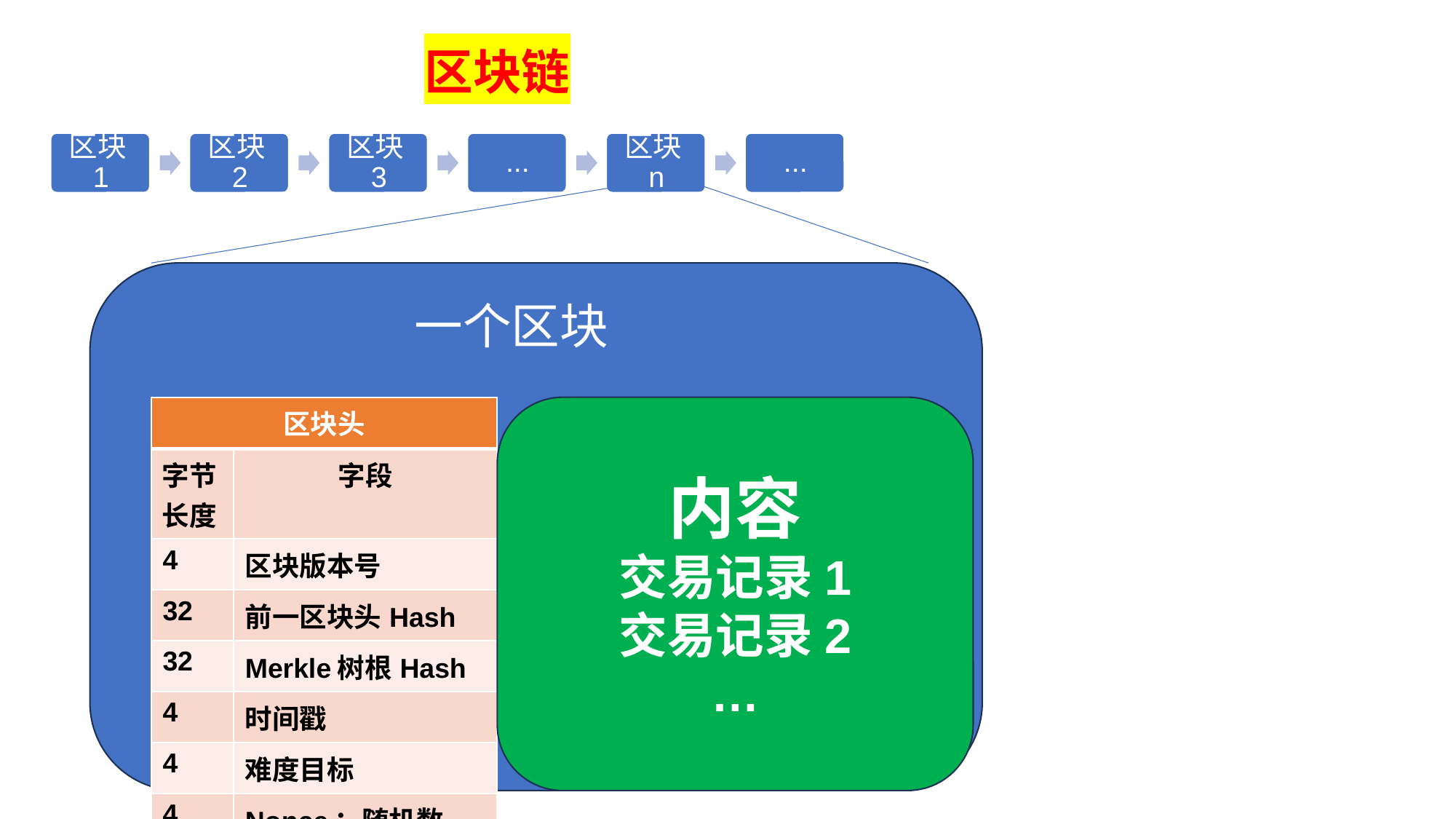

区块链
区块1

区块2

区块3

...

区块n

...

一个区块
| 区块头 |  |
| --- | --- |
| 字节长度 | 字段 |
| 4 | 区块版本号 |
| 32 | 前一区块头Hash |
| 32 | Merkle树根Hash |
| 4 | 时间戳 |
| 4 | 难度目标 |
| 4 | Nonce：随机数 |
内容
交易记录1
交易记录2
…